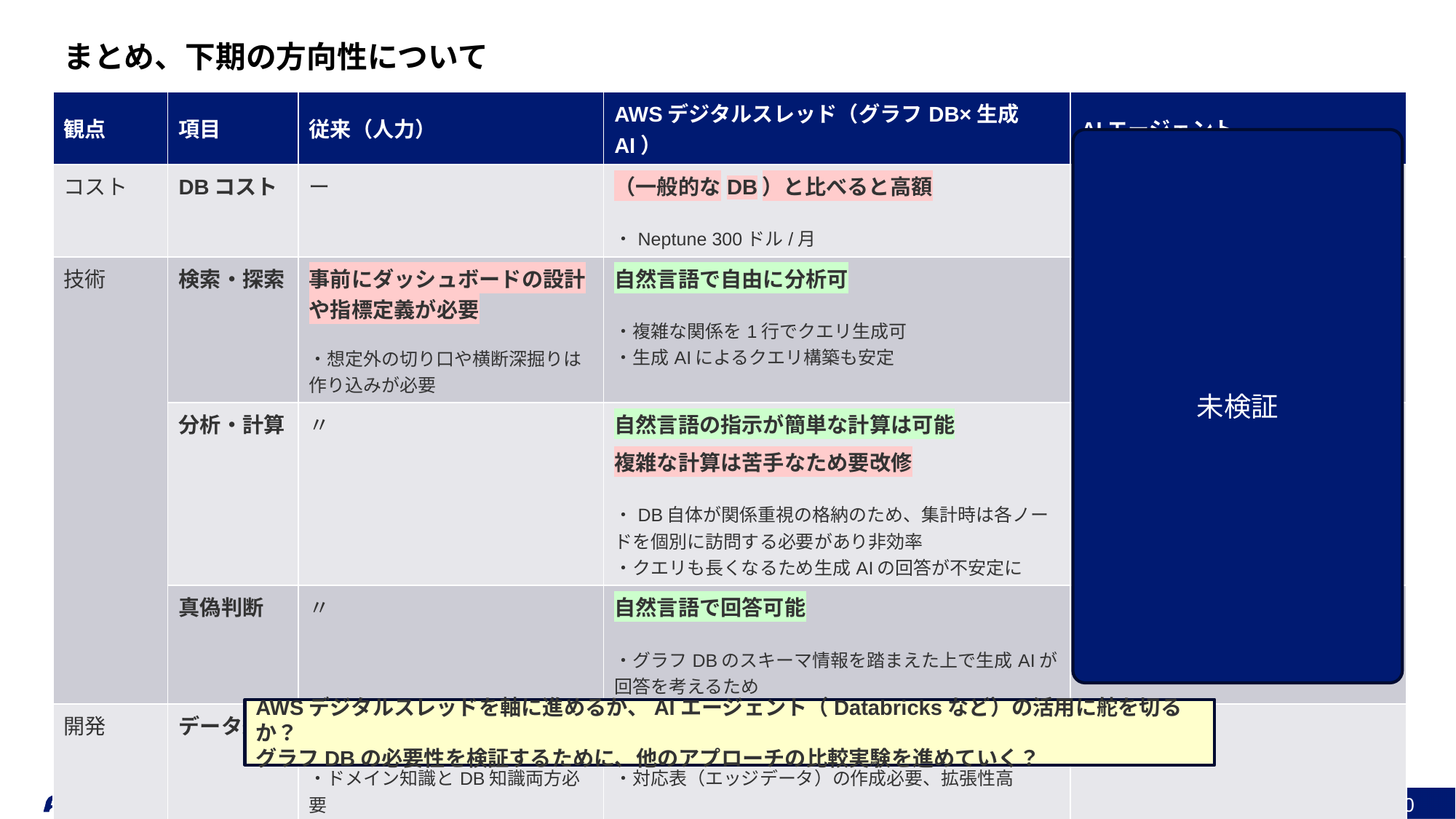

まとめ、下期の方向性について
| 観点 | 項目 | 従来（人力） | AWSデジタルスレッド（グラフDB×生成AI） | AIエージェント |
| --- | --- | --- | --- | --- |
| コスト | DBコスト | ー | （一般的なDB）と比べると高額 ・Neptune 300ドル/月 |  |
| 技術 | 検索・探索 | 事前にダッシュボードの設計や指標定義が必要 ・想定外の切り口や横断深掘りは作り込みが必要 | 自然言語で自由に分析可 ・複雑な関係を1行でクエリ生成可 ・生成AIによるクエリ構築も安定 |  |
|  | 分析・計算 | 〃 | 自然言語の指示が簡単な計算は可能 複雑な計算は苦手なため要改修 ・DB自体が関係重視の格納のため、集計時は各ノードを個別に訪問する必要があり非効率 ・クエリも長くなるため生成AIの回答が不安定に |  |
|  | 真偽判断 | 〃 | 自然言語で回答可能 ・グラフDBのスキーマ情報を踏まえた上で生成AIが回答を考えるため |  |
| 開発 | データ統合 | データの加工が必要 ・ドメイン知識とDB知識両方必要 | 生データの形に近い形式で統合可 ・対応表（エッジデータ）の作成必要、拡張性高 |  |

未検証
AWSデジタルスレッドを軸に進めるか、AIエージェント（Databricksなど）の活用に舵を切るか？
グラフDBの必要性を検証するために、他のアプローチの比較実験を進めていく？
October 12, 2025